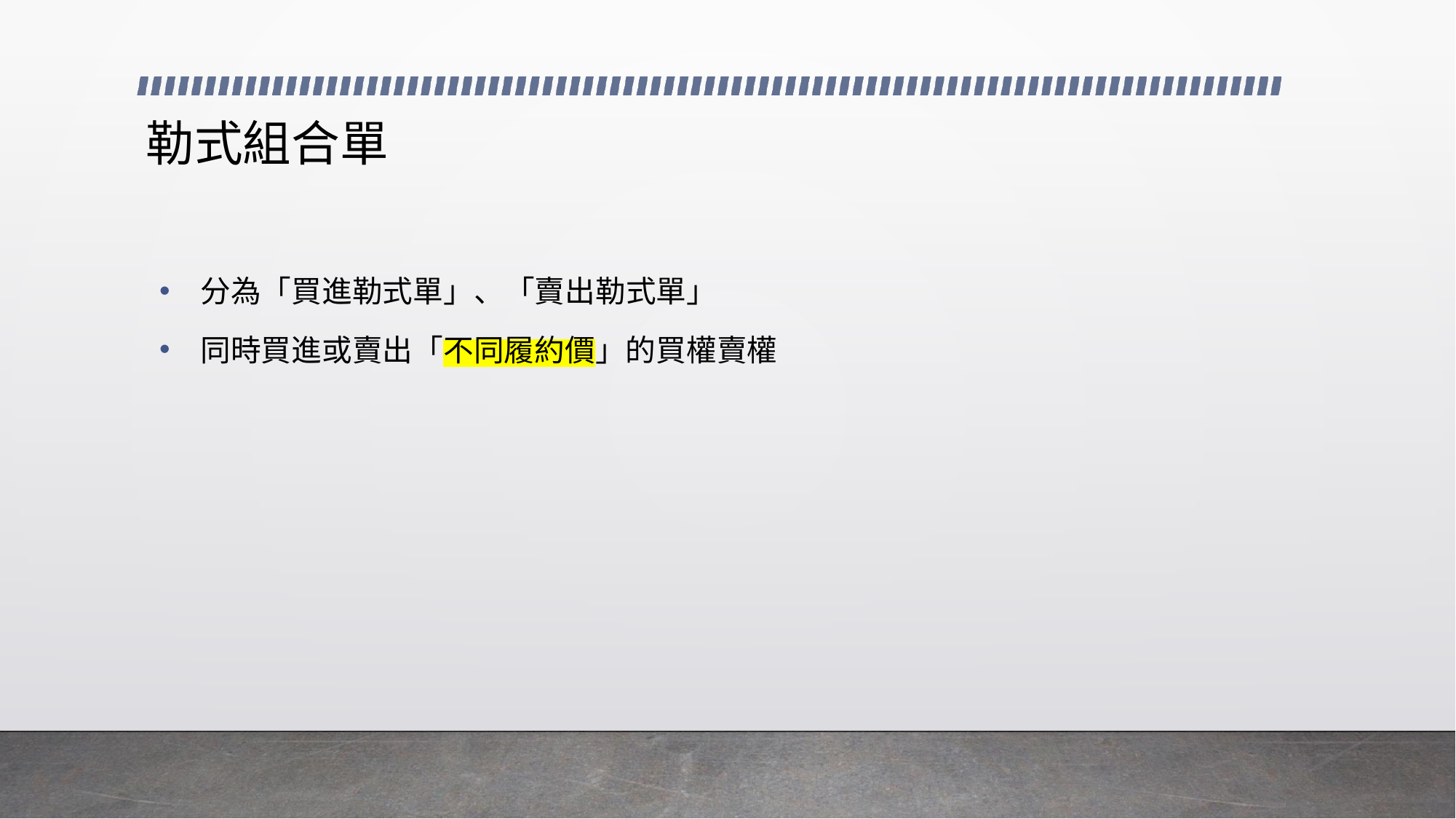

# 勒式組合單
分為「買進勒式單」、「賣出勒式單」
同時買進或賣出「不同履約價」的買權賣權